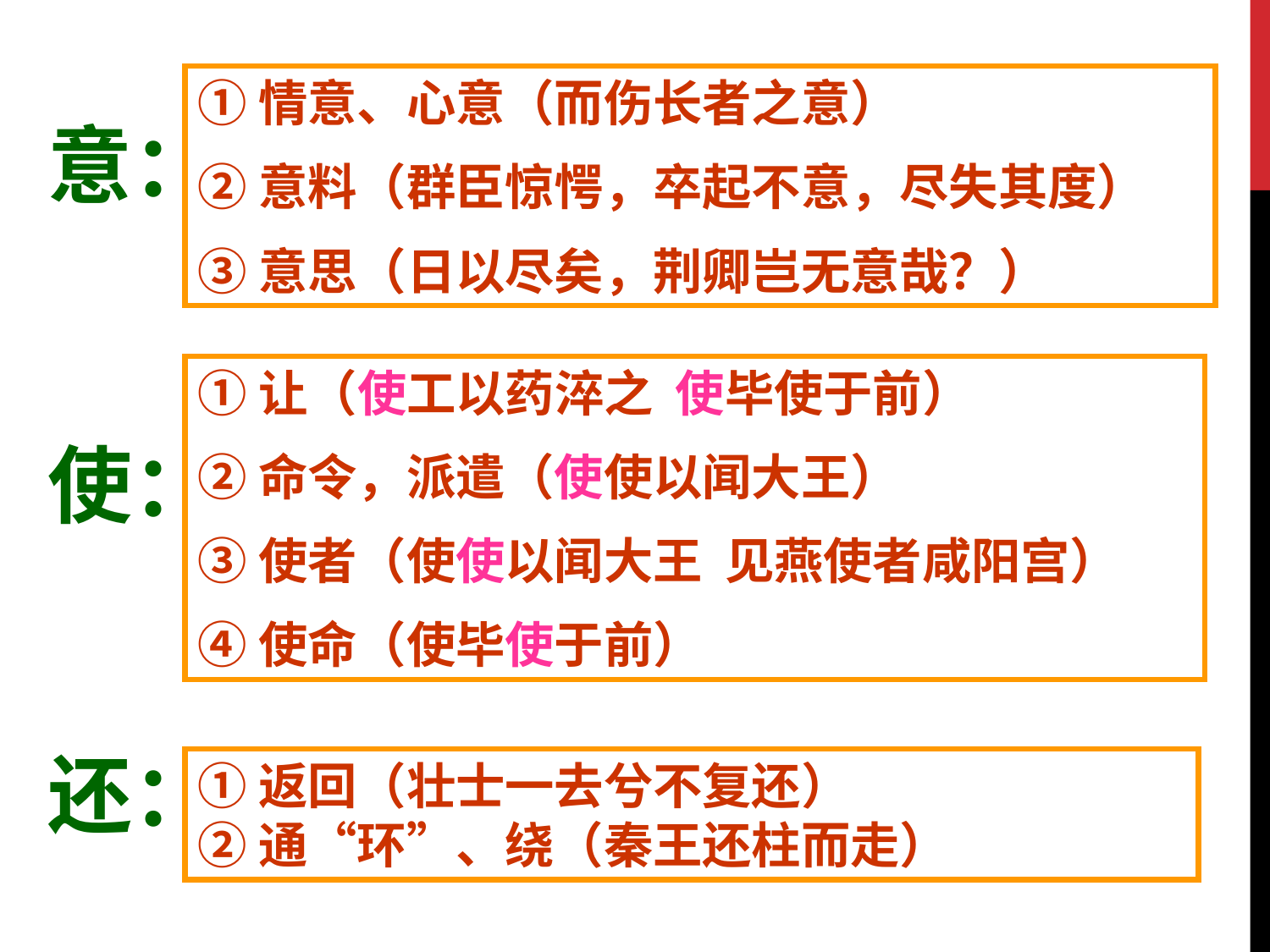

①情意、心意（而伤长者之意）
②意料（群臣惊愕，卒起不意，尽失其度）
③意思（日以尽矣，荆卿岂无意哉？）
意：
①让（使工以药淬之  使毕使于前）
②命令，派遣（使使以闻大王）
③使者（使使以闻大王  见燕使者咸阳宫）
④使命（使毕使于前）
使：
还：
①返回（壮士一去兮不复还）
②通“环”、绕（秦王还柱而走）